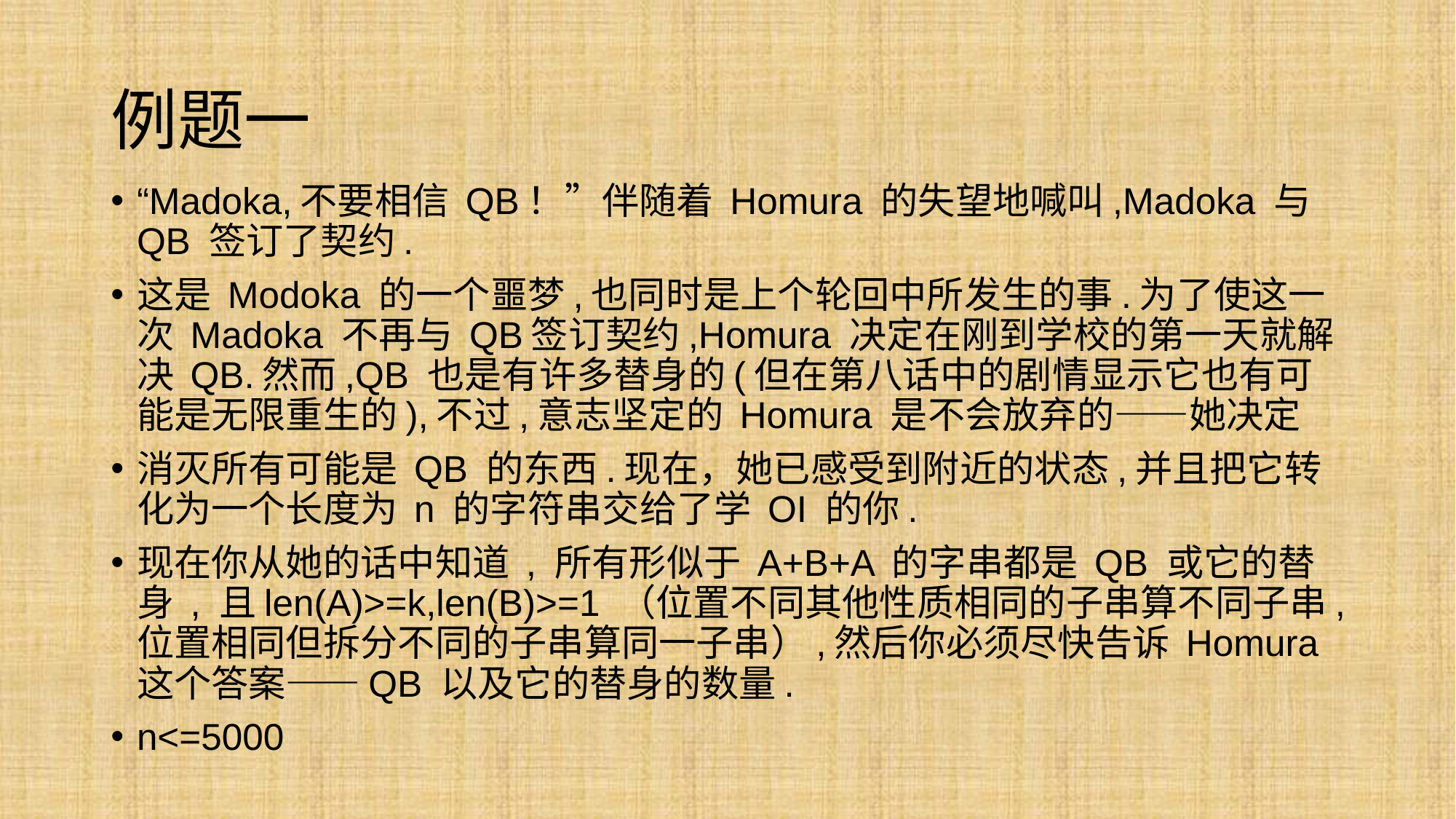

# 例题一
“Madoka,不要相信 QB！”伴随着 Homura 的失望地喊叫,Madoka 与 QB 签订了契约.
这是 Modoka 的一个噩梦,也同时是上个轮回中所发生的事.为了使这一次 Madoka 不再与 QB签订契约,Homura 决定在刚到学校的第一天就解决 QB.然而,QB 也是有许多替身的(但在第八话中的剧情显示它也有可能是无限重生的),不过,意志坚定的 Homura 是不会放弃的——她决定
消灭所有可能是 QB 的东西.现在，她已感受到附近的状态,并且把它转化为一个长度为 n 的字符串交给了学 OI 的你.
现在你从她的话中知道 , 所有形似于 A+B+A 的字串都是 QB 或它的替身 , 且len(A)>=k,len(B)>=1 （位置不同其他性质相同的子串算不同子串,位置相同但拆分不同的子串算同一子串）,然后你必须尽快告诉 Homura 这个答案——QB 以及它的替身的数量.
n<=5000